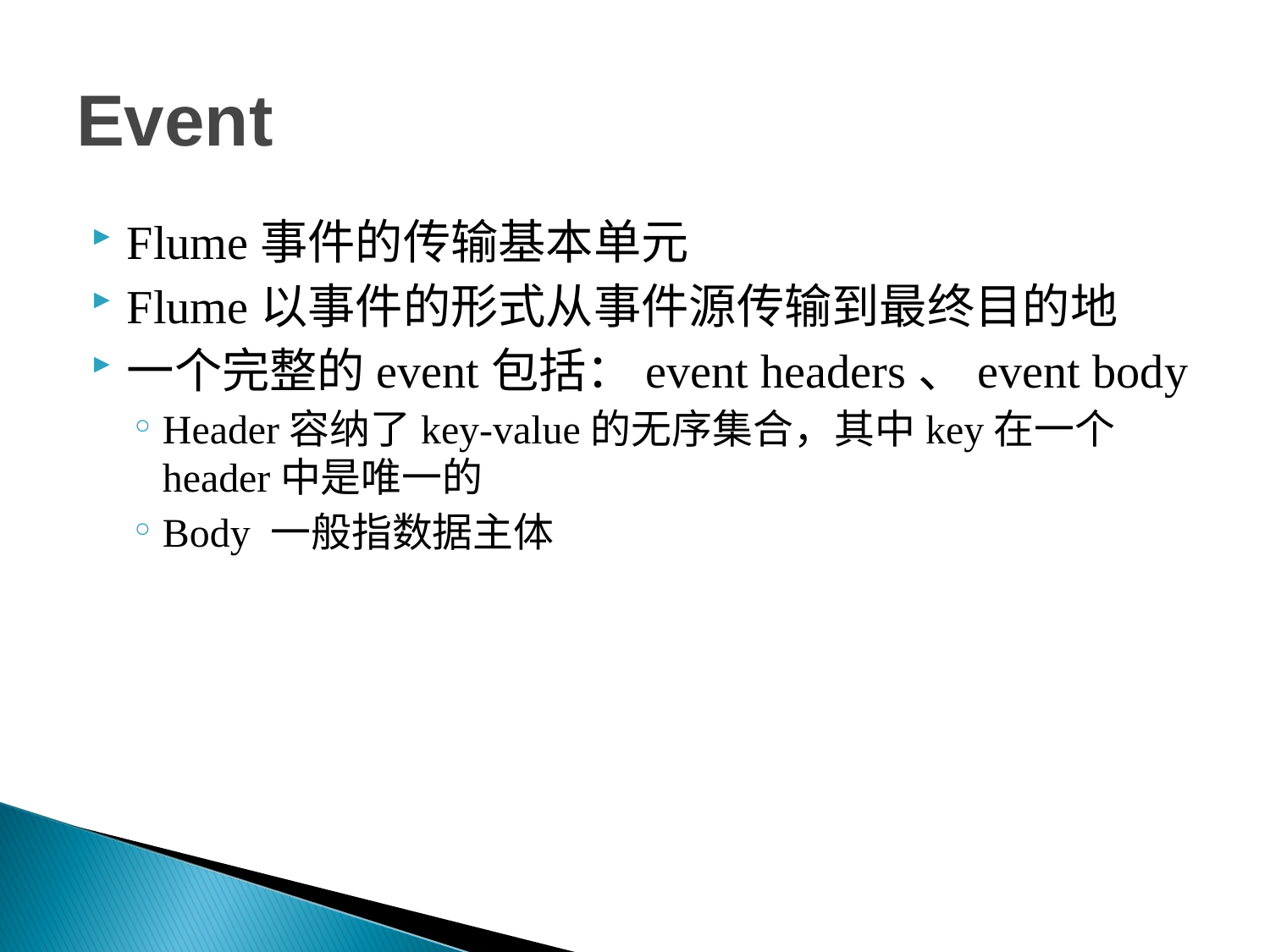

# Event
Flume事件的传输基本单元
Flume以事件的形式从事件源传输到最终目的地
一个完整的event包括：event headers、event body
Header容纳了key-value的无序集合，其中key在一个header中是唯一的
Body 一般指数据主体